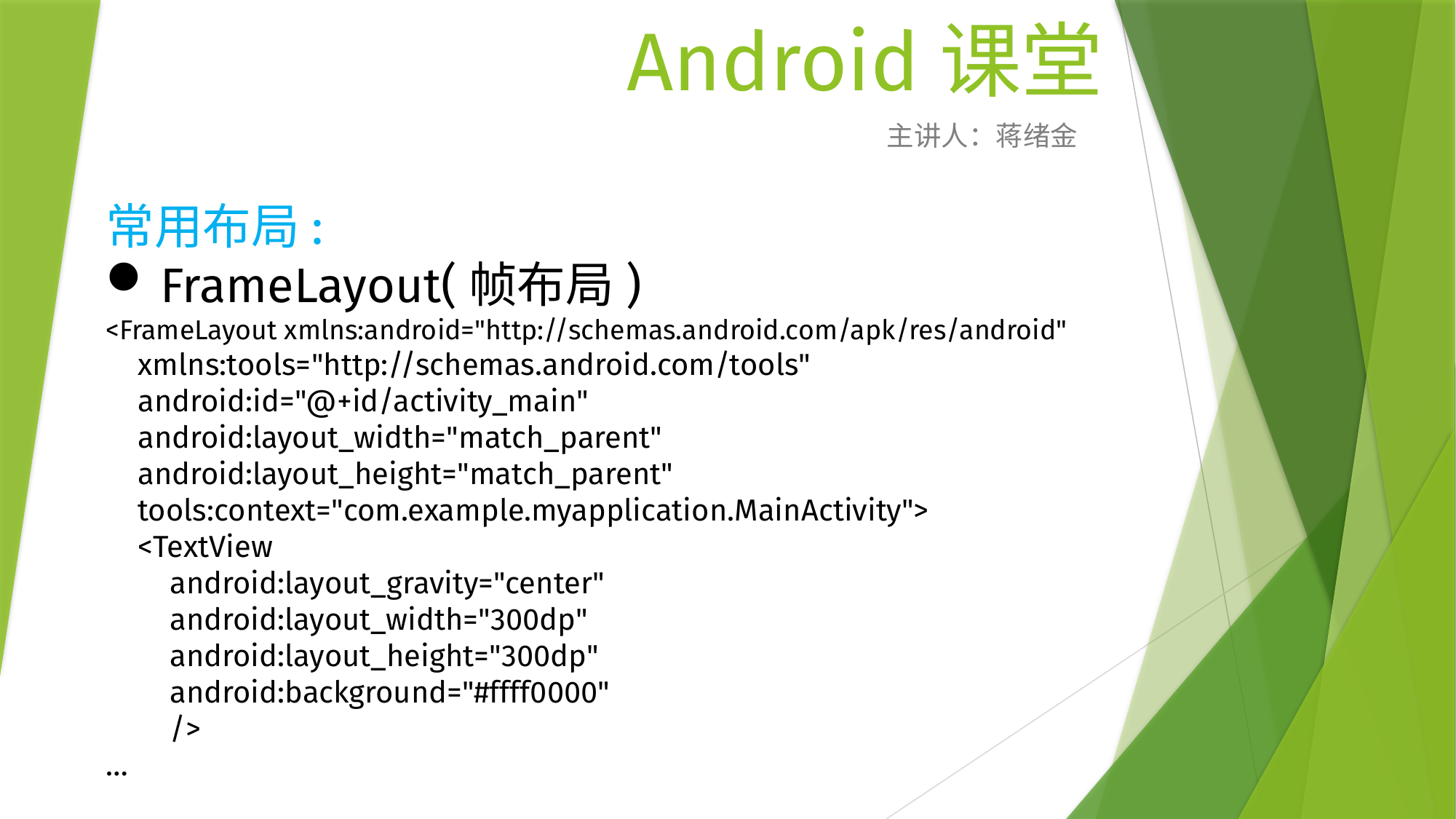

# Android课堂
主讲人：蒋绪金
常用布局:
FrameLayout(帧布局)
<FrameLayout xmlns:android="http://schemas.android.com/apk/res/android"
    xmlns:tools="http://schemas.android.com/tools"
    android:id="@+id/activity_main"
    android:layout_width="match_parent"
    android:layout_height="match_parent"
    tools:context="com.example.myapplication.MainActivity">
    <TextView
        android:layout_gravity="center"
        android:layout_width="300dp"
        android:layout_height="300dp"
        android:background="#ffff0000"
        />
…